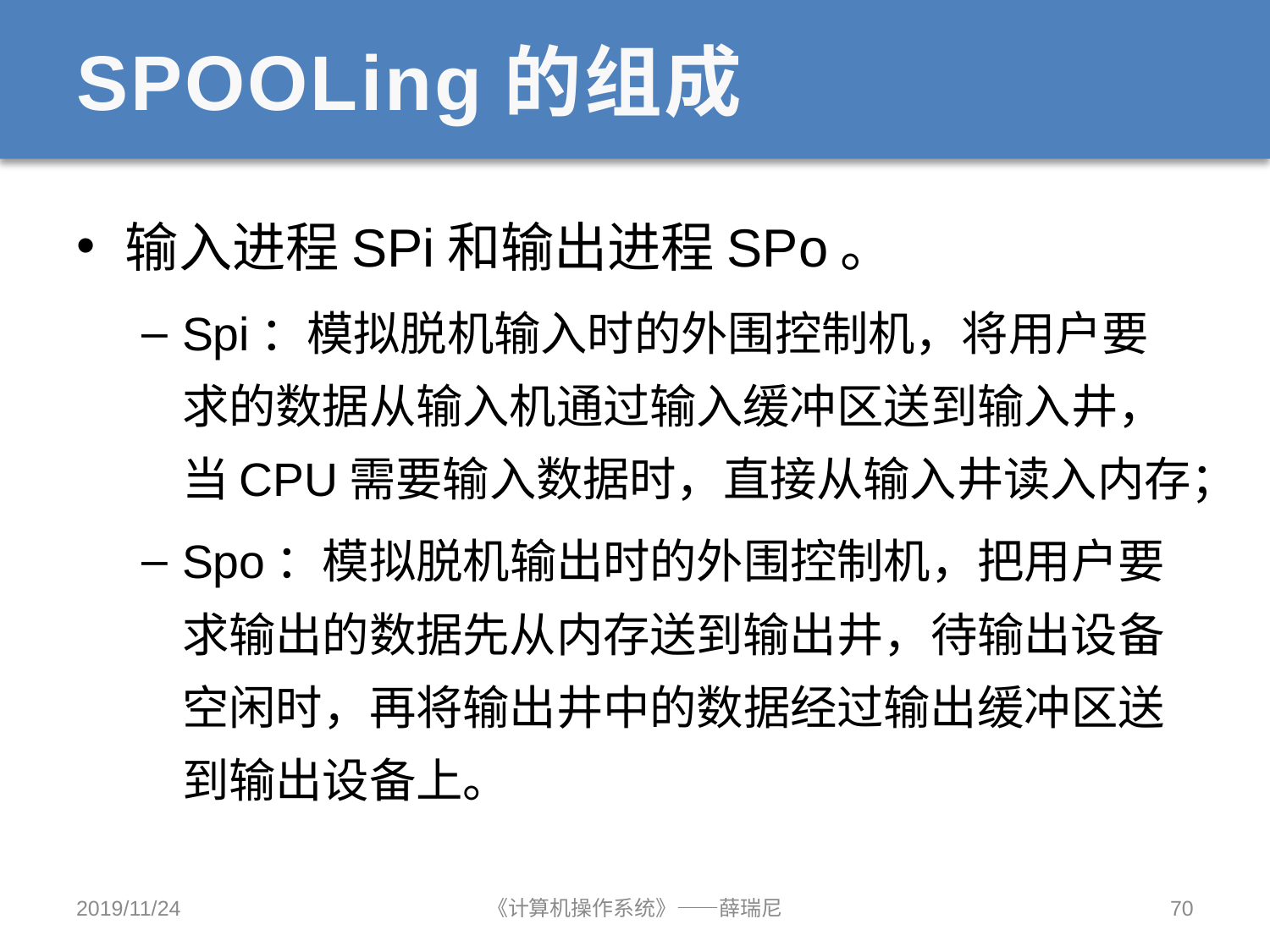

# SPOOLing的组成
输入进程SPi和输出进程SPo。
Spi：模拟脱机输入时的外围控制机，将用户要求的数据从输入机通过输入缓冲区送到输入井，当CPU需要输入数据时，直接从输入井读入内存；
Spo：模拟脱机输出时的外围控制机，把用户要求输出的数据先从内存送到输出井，待输出设备空闲时，再将输出井中的数据经过输出缓冲区送到输出设备上。

2019/11/24
《计算机操作系统》——薛瑞尼
70